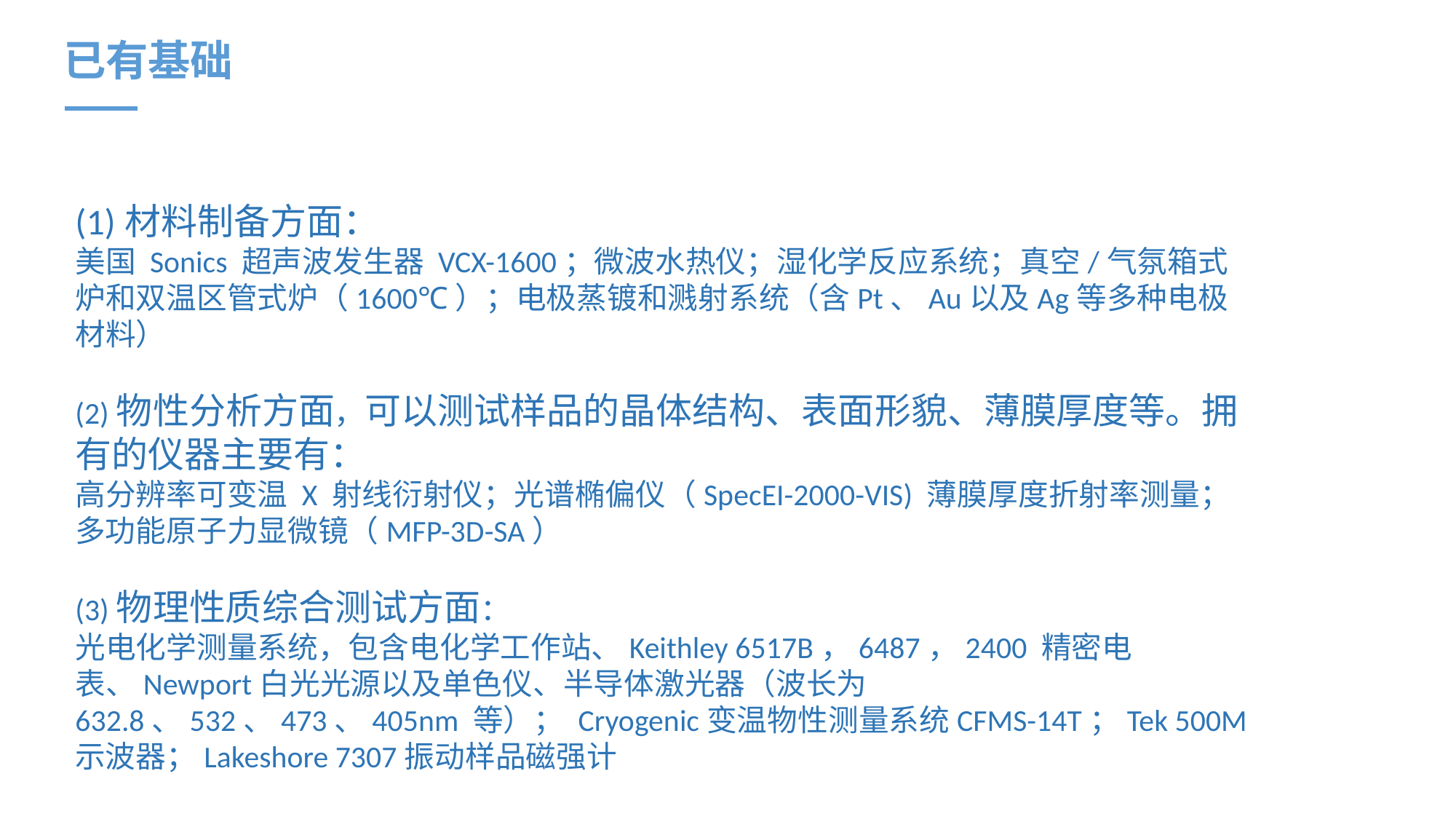

已有基础

(1)材料制备方面：
美国 Sonics 超声波发生器 VCX-1600；微波水热仪；湿化学反应系统；真空/气氛箱式炉和双温区管式炉（1600℃）；电极蒸镀和溅射系统（含Pt、Au以及Ag等多种电极材料）

(2)物性分析方面，可以测试样品的晶体结构、表面形貌、薄膜厚度等。拥有的仪器主要有：
高分辨率可变温 X 射线衍射仪；光谱椭偏仪（SpecEI-2000-VIS) 薄膜厚度折射率测量；多功能原子力显微镜（MFP-3D-SA）

(3)物理性质综合测试方面：
光电化学测量系统，包含电化学工作站、Keithley 6517B，6487，2400 精密电表、Newport白光光源以及单色仪、半导体激光器（波长为632.8、532、473、405nm 等）； Cryogenic变温物性测量系统CFMS-14T；Tek 500M示波器；Lakeshore 7307振动样品磁强计